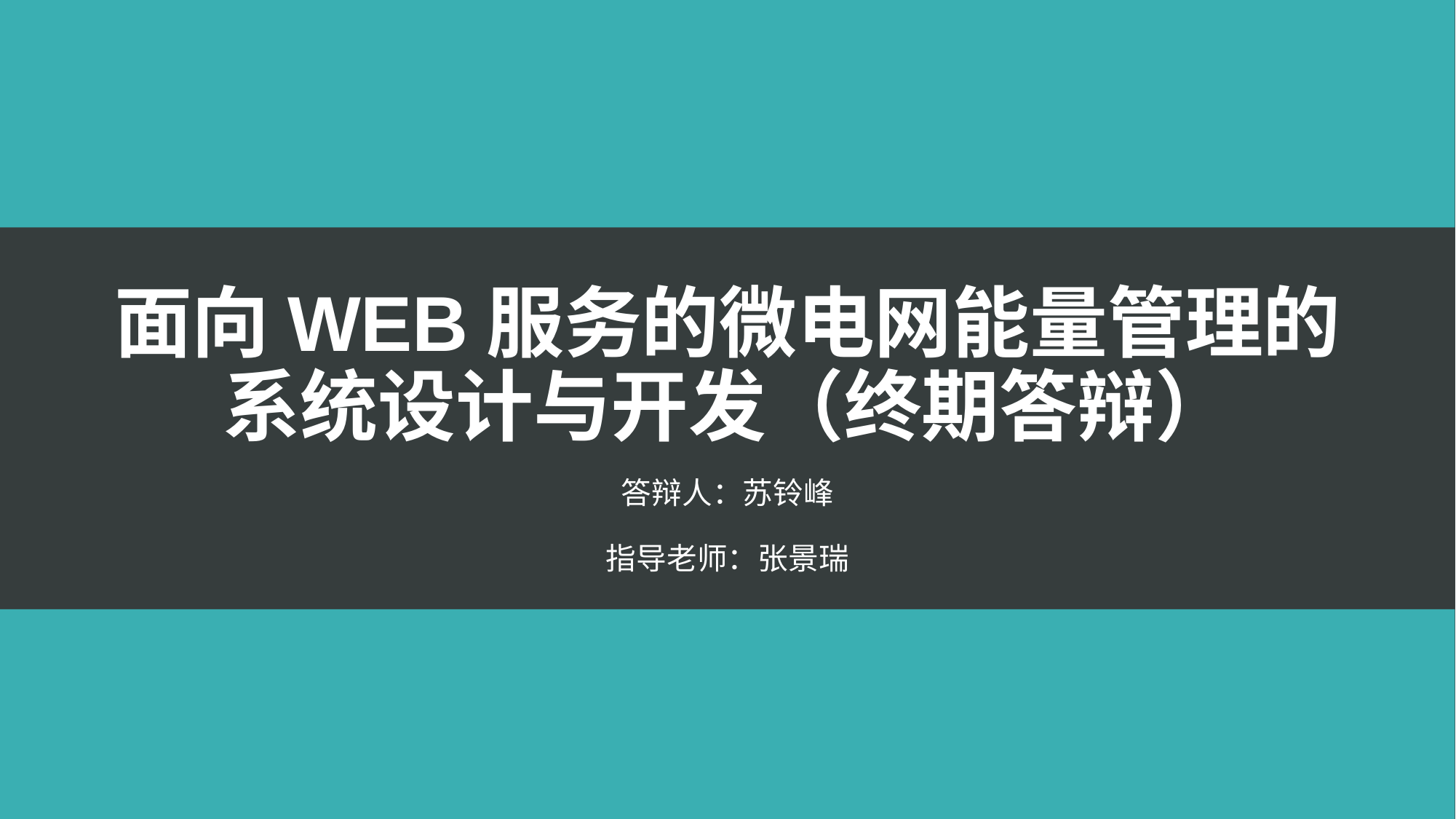

# 面向WEB服务的微电网能量管理的 系统设计与开发（终期答辩）
答辩人：苏铃峰

指导老师：张景瑞